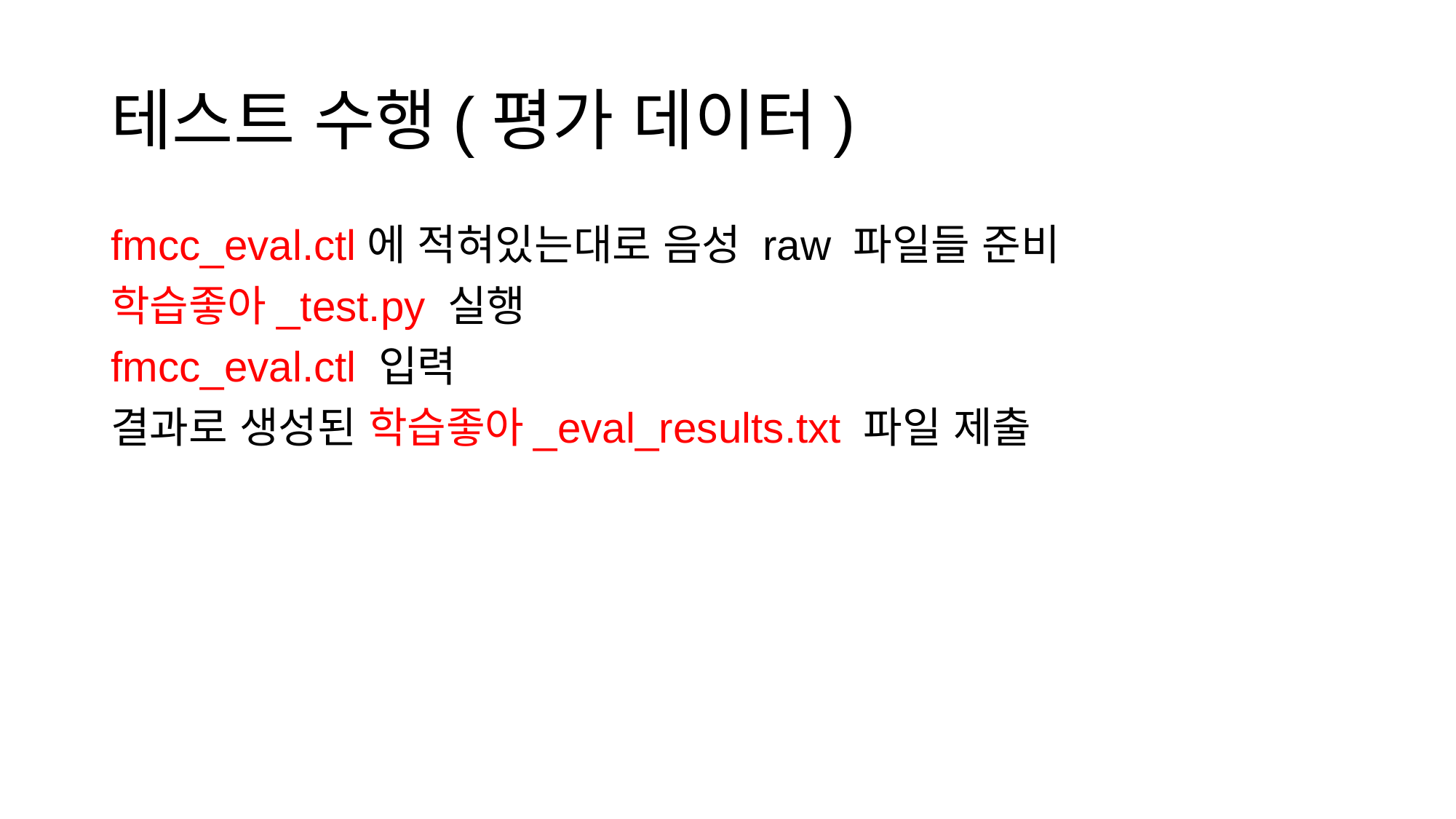

# 테스트 수행(평가 데이터)
fmcc_eval.ctl에 적혀있는대로 음성 raw 파일들 준비
학습좋아_test.py 실행
fmcc_eval.ctl 입력
결과로 생성된 학습좋아_eval_results.txt 파일 제출